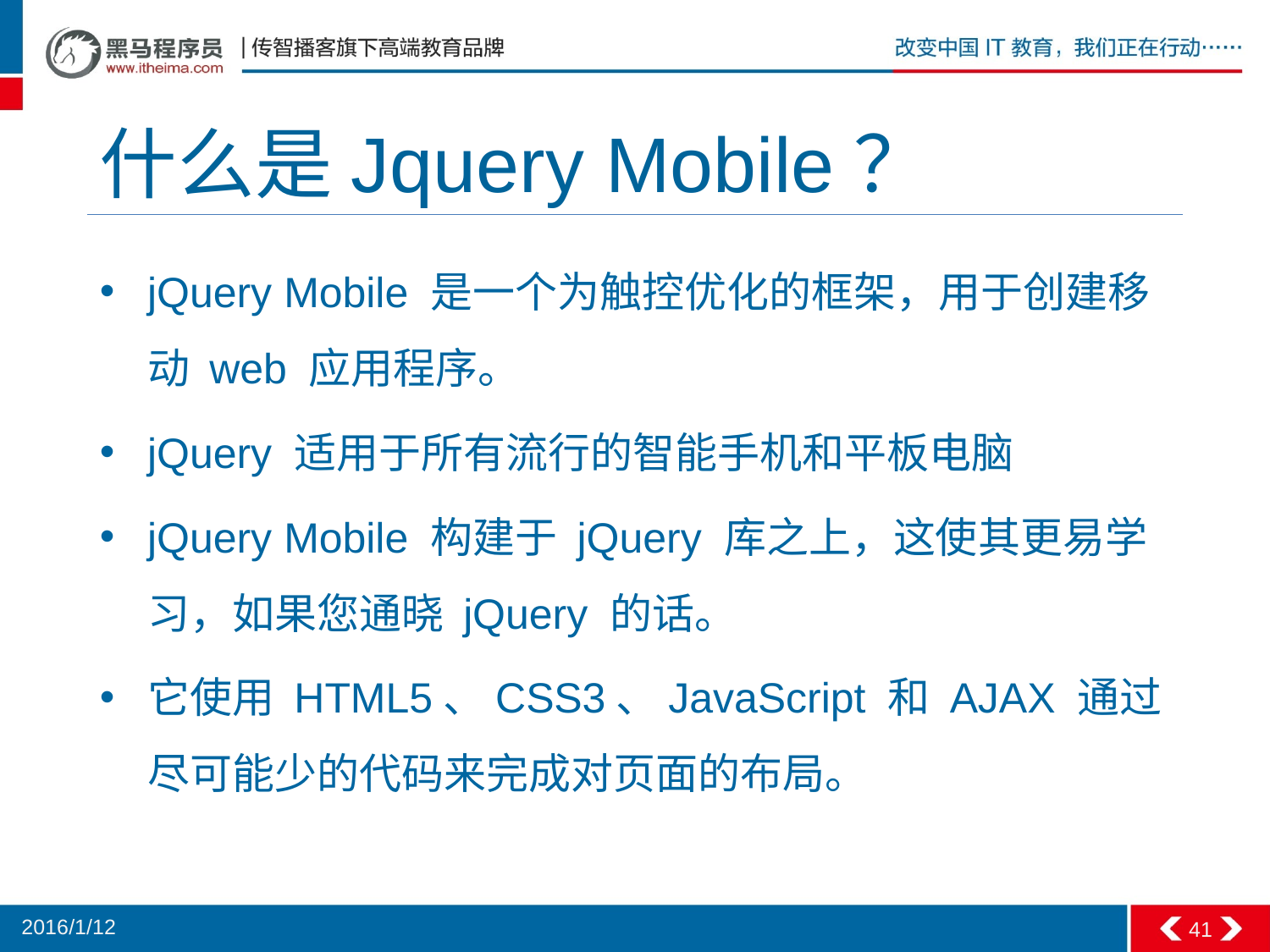

# 什么是Jquery Mobile？
jQuery Mobile 是一个为触控优化的框架，用于创建移动 web 应用程序。
jQuery 适用于所有流行的智能手机和平板电脑
jQuery Mobile 构建于 jQuery 库之上，这使其更易学习，如果您通晓 jQuery 的话。
它使用 HTML5、CSS3、JavaScript 和 AJAX 通过尽可能少的代码来完成对页面的布局。

41

2016/1/12